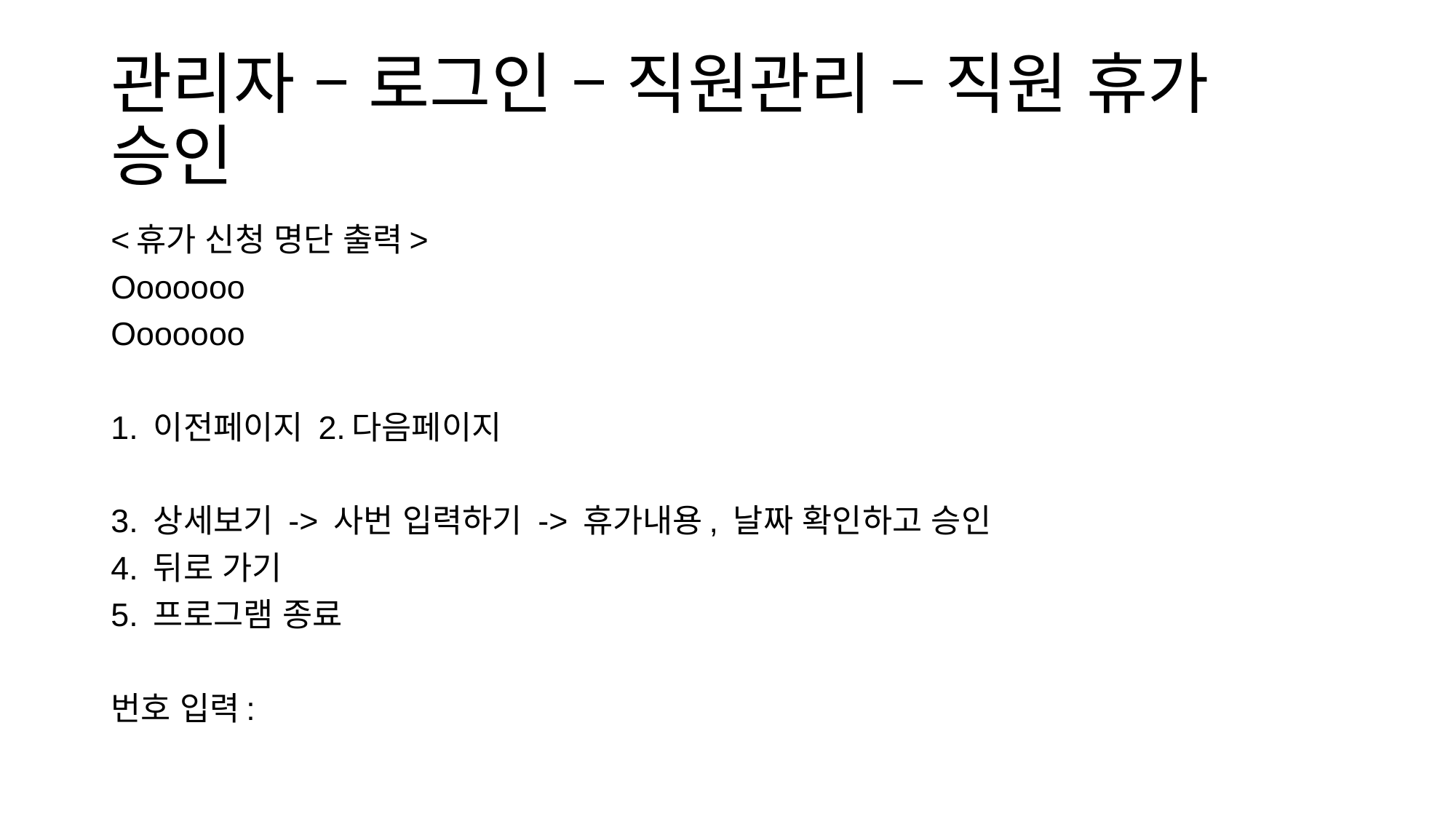

# 관리자 – 로그인 – 직원관리 – 직원 휴가 승인
<휴가 신청 명단 출력>
Ooooooo
Ooooooo

1. 이전페이지 2.다음페이지

3. 상세보기 -> 사번 입력하기 -> 휴가내용, 날짜 확인하고 승인
4. 뒤로 가기
5. 프로그램 종료

번호 입력: